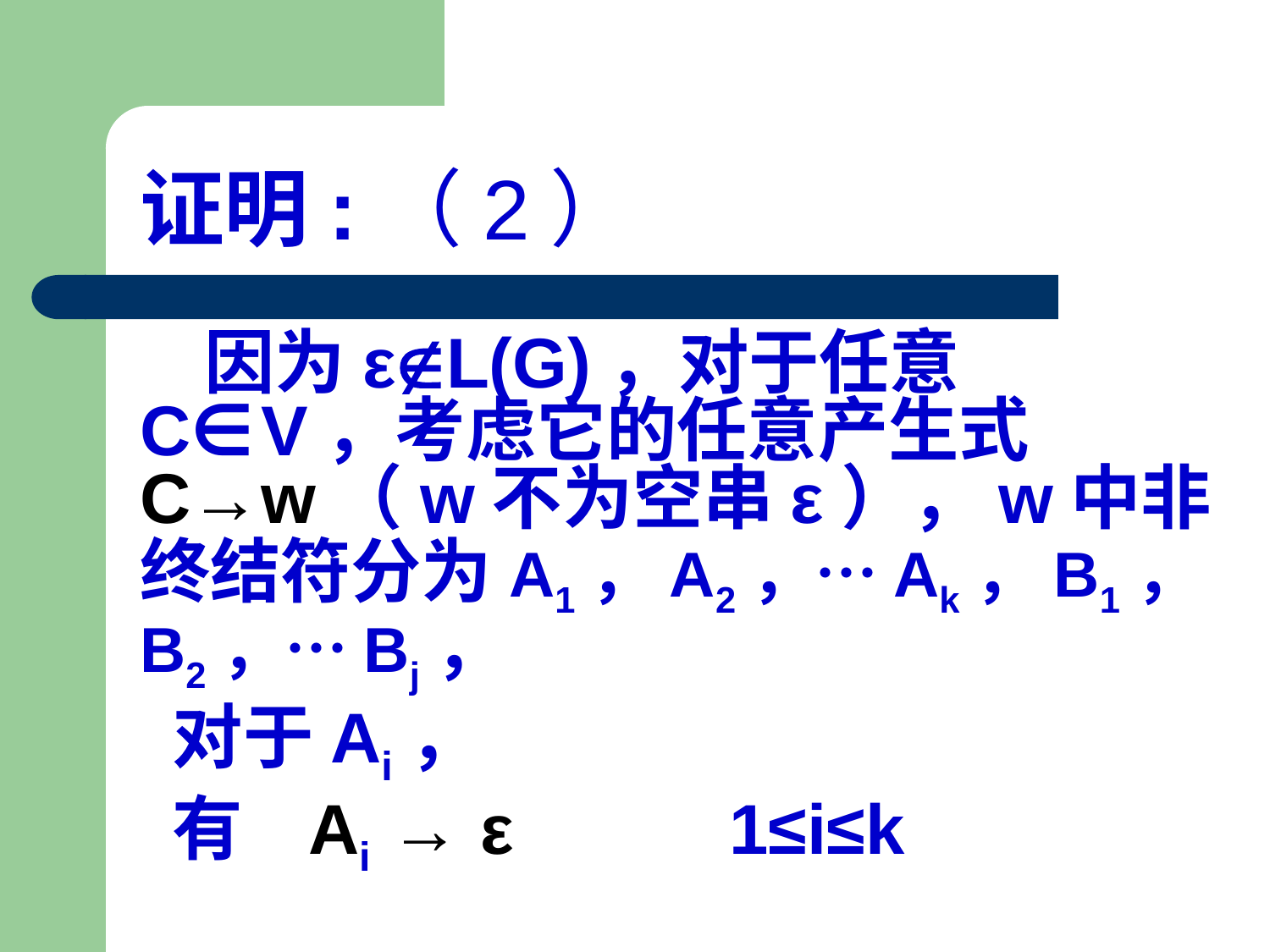

# 证明:（2）
   因为ε∉L(G)，对于任意C∈V，考虑它的任意产生式C→w（w不为空串ε），w中非终结符分为A1，A2，…Ak，B1，B2，…Bj，
 对于Ai，
 有   Ai → ε           1≤i≤k